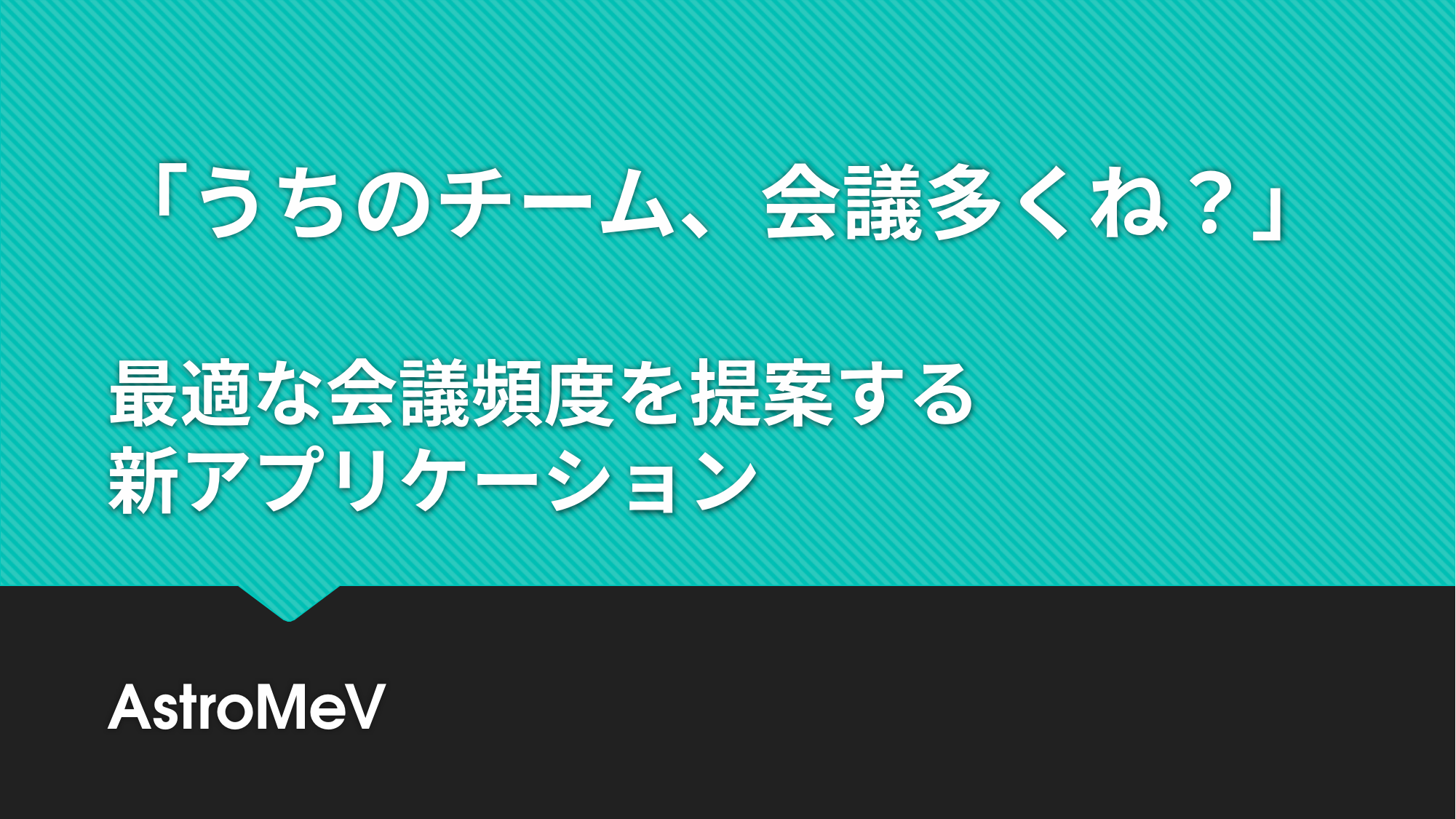

# 「うちのチーム、会議多くね？」 最適な会議頻度を提案する 新アプリケーション
AstroMeV